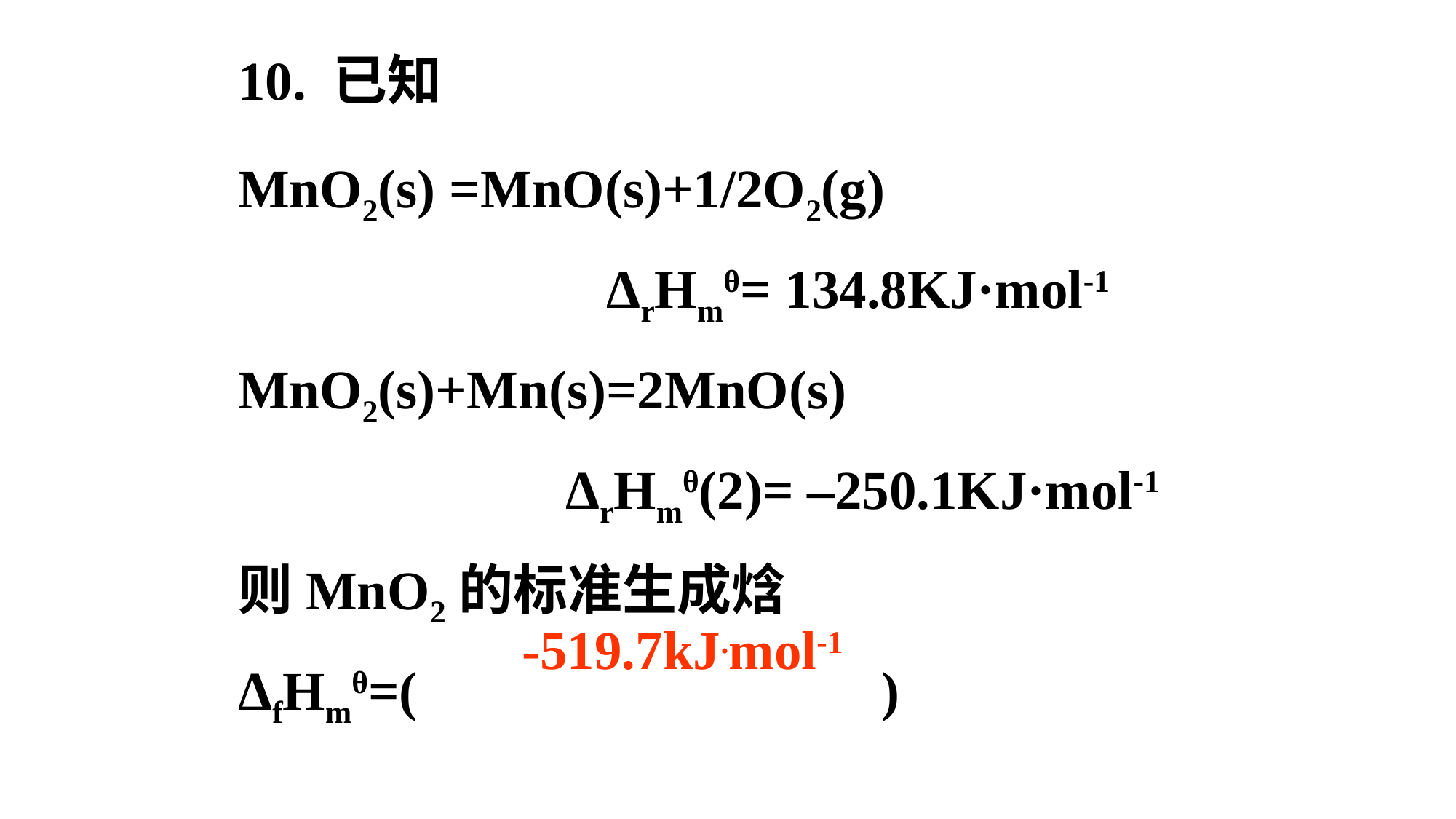

10. 已知
MnO2(s) =MnO(s)+1/2O2(g)
                           ΔrHmθ= 134.8KJ·mol-1
MnO2(s)+Mn(s)=2MnO(s)
                        ΔrHmθ(2)= –250.1KJ·mol-1
则MnO2的标准生成焓
ΔfHmθ=(                                  )
-519.7kJ.mol-1
31